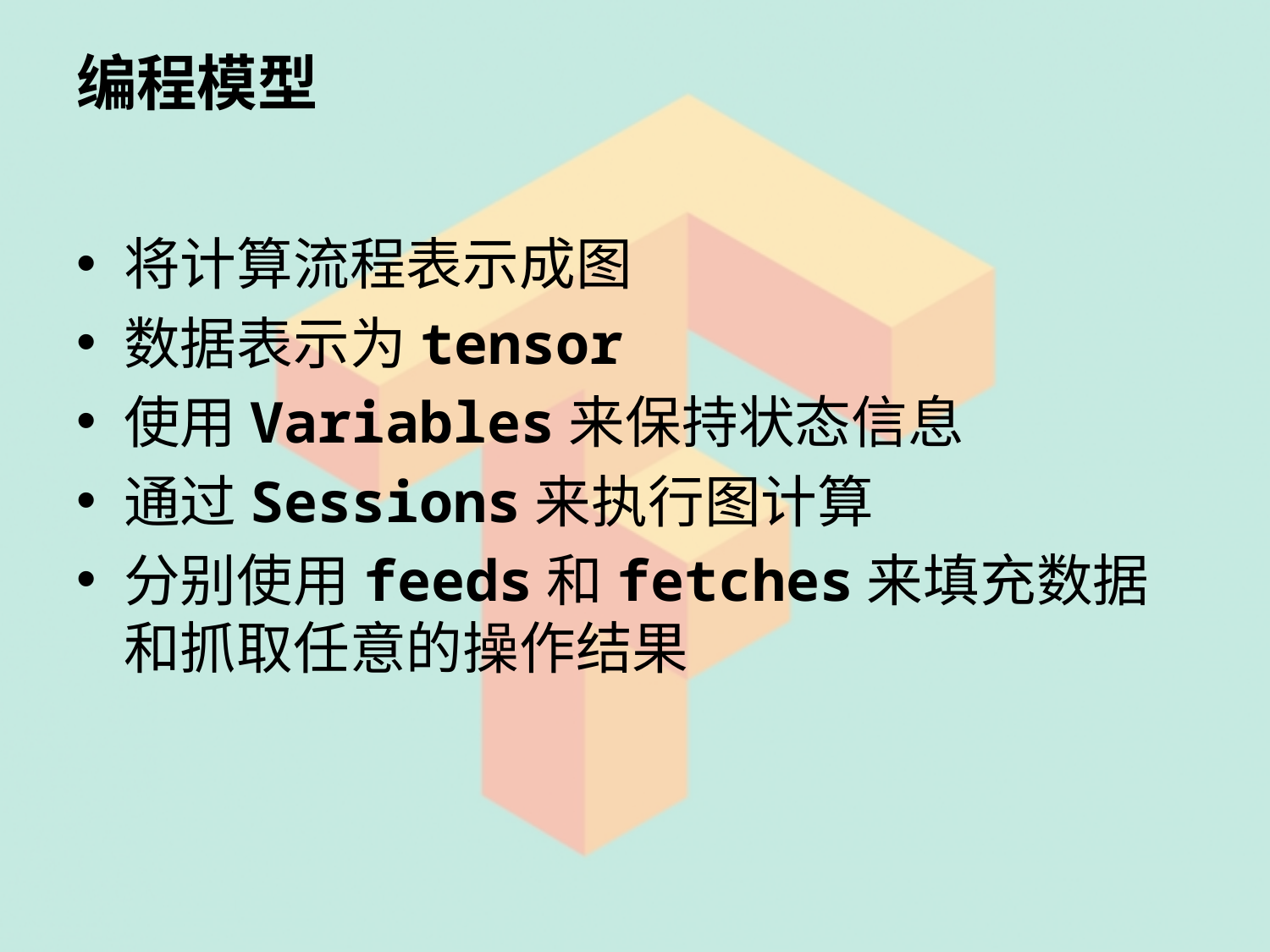

# 编程模型
将计算流程表示成图
数据表示为tensor
使用Variables来保持状态信息
通过Sessions来执行图计算
分别使用feeds和fetches来填充数据和抓取任意的操作结果